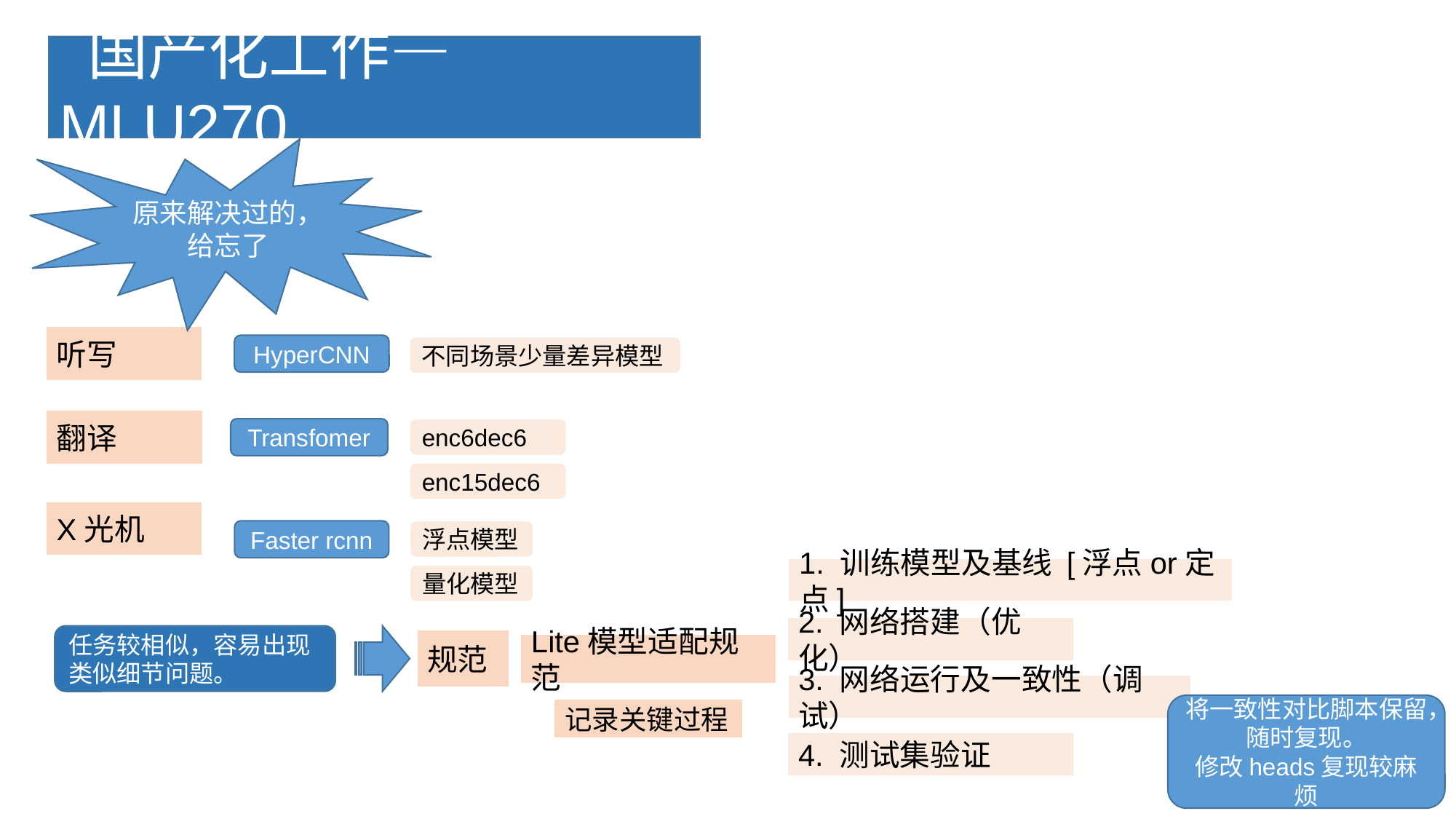

国产化工作—MLU270
原来解决过的，给忘了
听写
HyperCNN
不同场景少量差异模型
翻译
Transfomer
enc6dec6
enc15dec6
X光机
浮点模型
Faster rcnn
1. 训练模型及基线 [浮点or定点]
量化模型
2. 网络搭建（优化）

任务较相似，容易出现类似细节问题。
规范
Lite模型适配规范
3. 网络运行及一致性（调试）
将一致性对比脚本保留，随时复现。
修改heads复现较麻烦
记录关键过程
4. 测试集验证